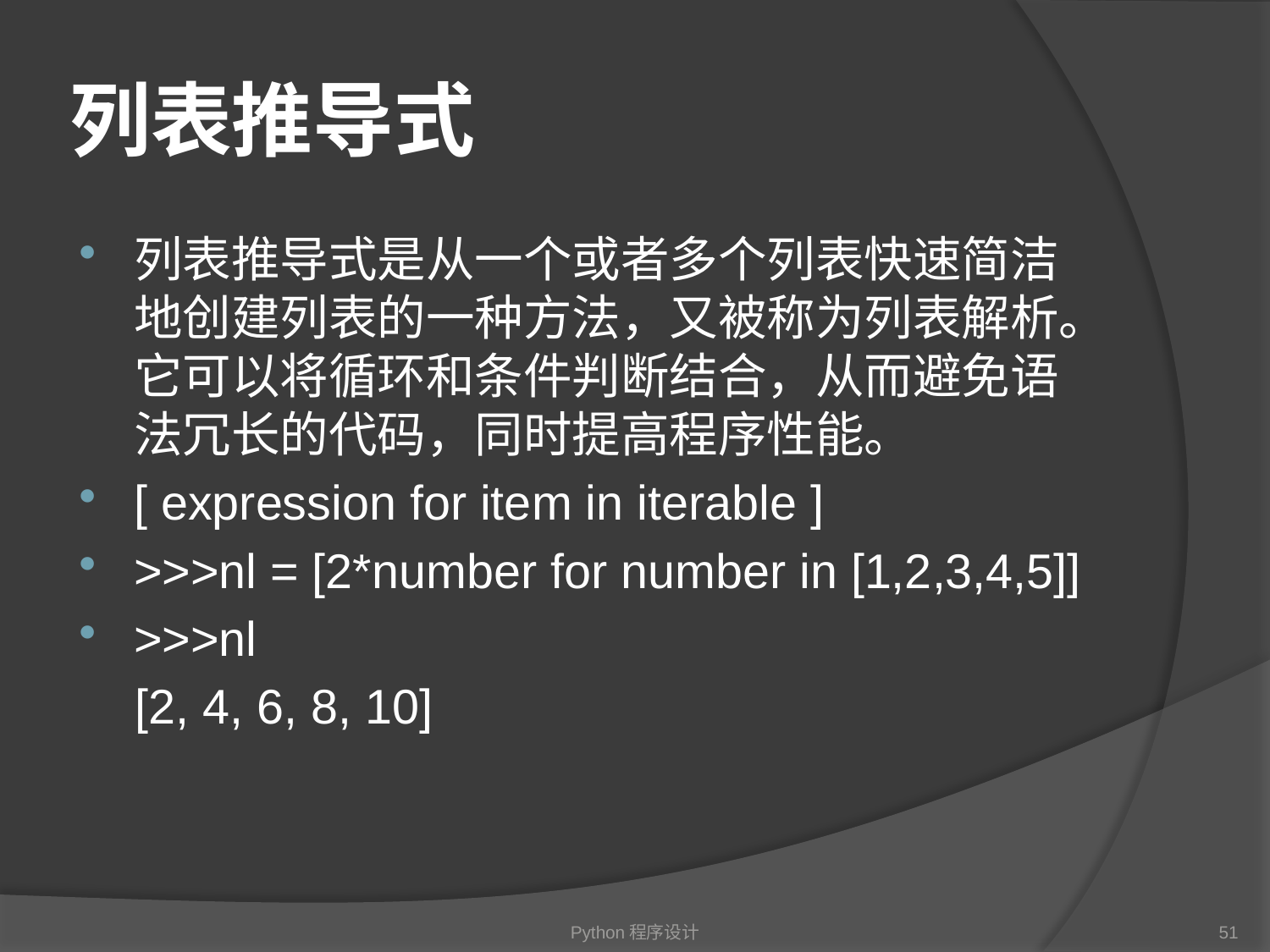

# 列表推导式
列表推导式是从一个或者多个列表快速简洁地创建列表的一种方法，又被称为列表解析。它可以将循环和条件判断结合，从而避免语法冗长的代码，同时提高程序性能。
[ expression for item in iterable ]
>>>nl = [2*number for number in [1,2,3,4,5]]
>>>nl
    [2, 4, 6, 8, 10]

Python程序设计
51